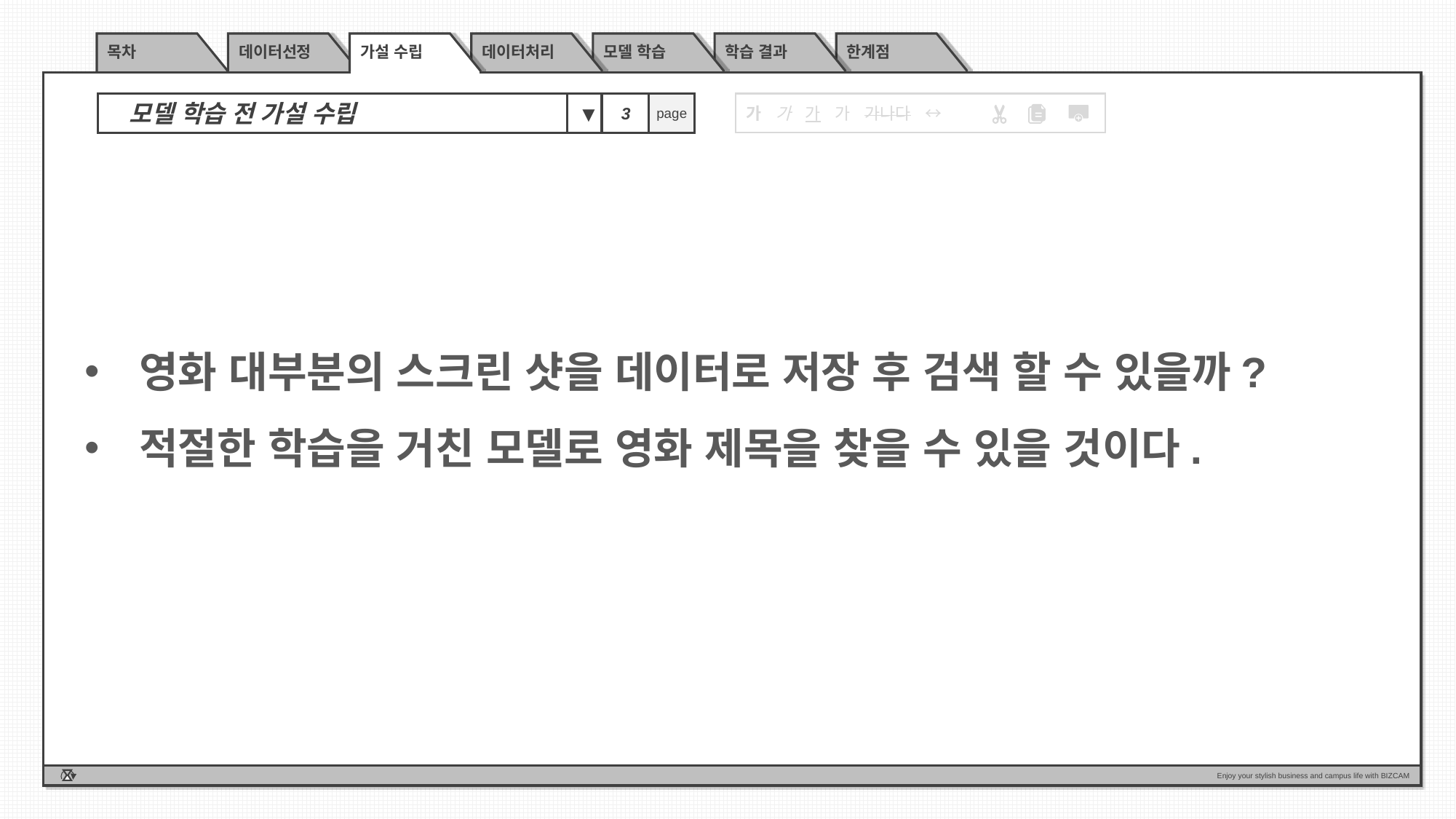

목차
데이터선정
가설 수립
데이터처리
모델 학습
학습 결과
한계점

모델 학습 전 가설 수립
▼
3
page
가   가   가   가   가나다   ↔

영화 대부분의 스크린 샷을 데이터로 저장 후 검색 할 수 있을까?
적절한 학습을 거친 모델로 영화 제목을 찾을 수 있을 것이다.
Enjoy your stylish business and campus life with BIZCAM